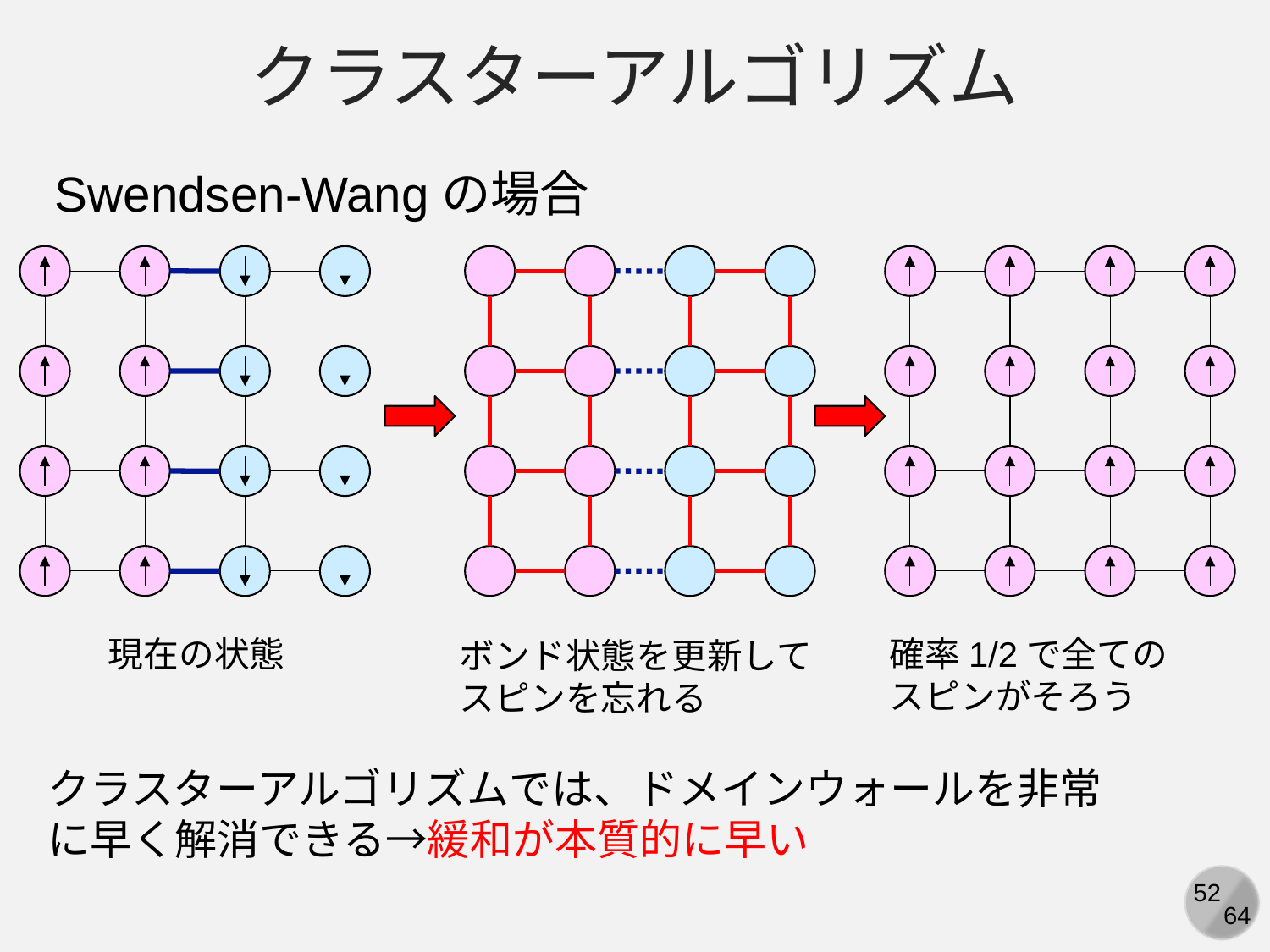

クラスターアルゴリズム
Swendsen-Wangの場合

現在の状態
確率1/2で全ての
スピンがそろう
ボンド状態を更新して
スピンを忘れる
クラスターアルゴリズムでは、ドメインウォールを非常に早く解消できる→緩和が本質的に早い